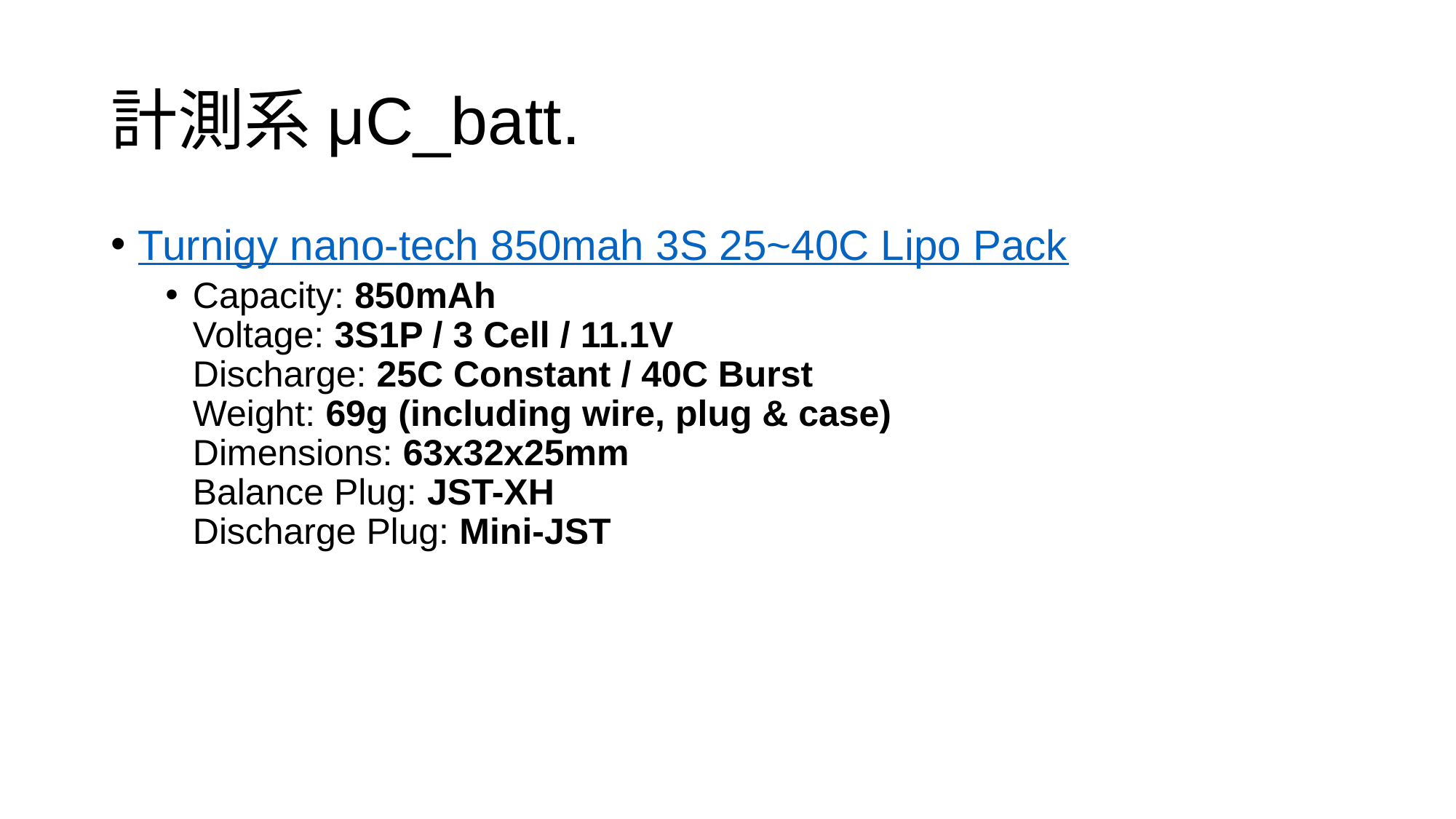

# 計測系μC_batt.
Turnigy nano-tech 850mah 3S 25~40C Lipo Pack
Capacity: 850mAh
Voltage: 3S1P / 3 Cell / 11.1V
Discharge: 25C Constant / 40C Burst
Weight: 69g (including wire, plug & case)
Dimensions: 63x32x25mm
Balance Plug: JST-XH
Discharge Plug: Mini-JST